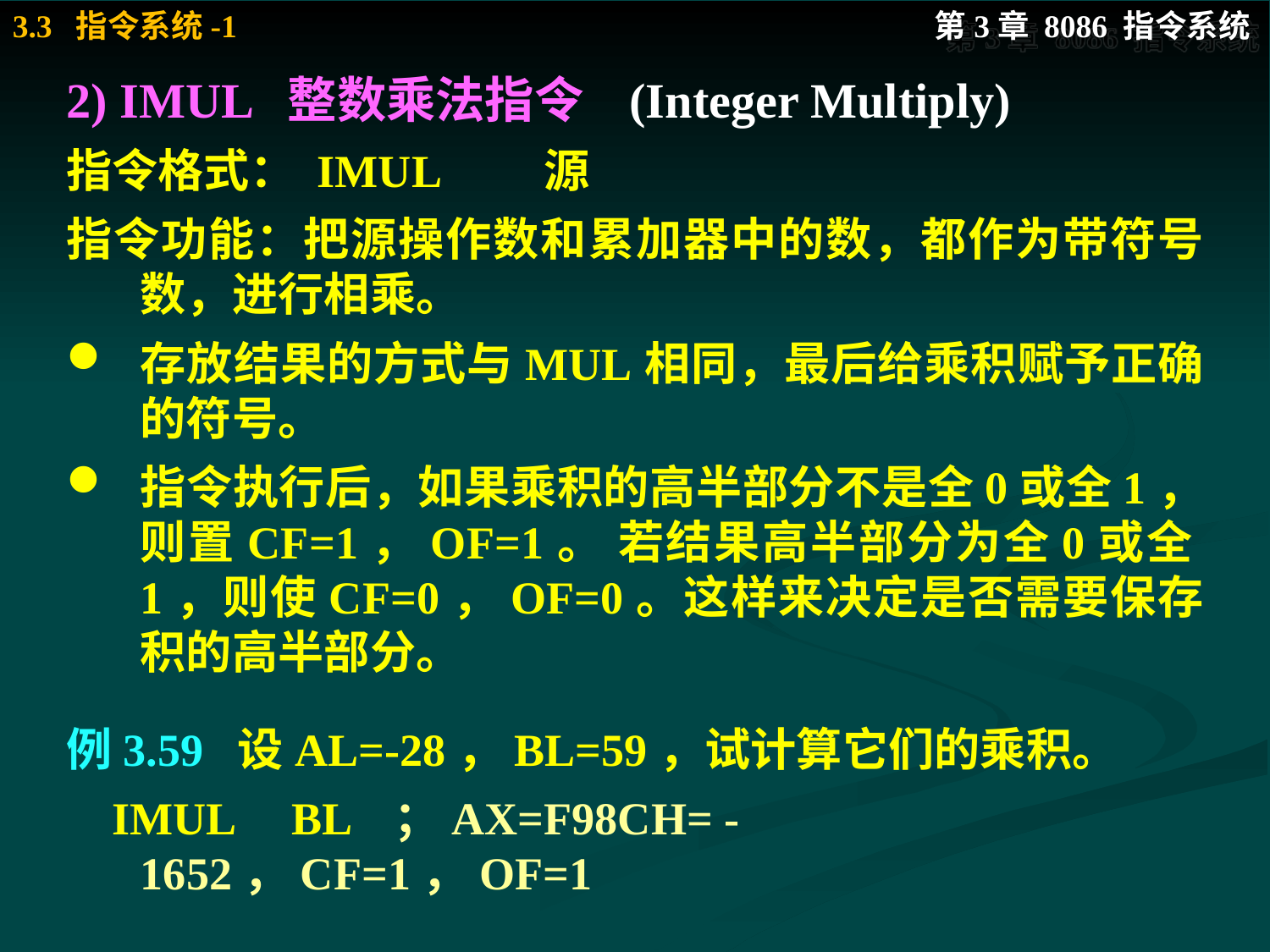

2) IMUL  整数乘法指令   (Integer Multiply)
指令格式： IMUL	 源
指令功能：把源操作数和累加器中的数，都作为带符号数，进行相乘。
存放结果的方式与MUL相同，最后给乘积赋予正确的符号。
指令执行后，如果乘积的高半部分不是全0或全1，则置CF=1，OF=1。 若结果高半部分为全0或全1，则使CF=0，OF=0。这样来决定是否需要保存积的高半部分。
例3.59  设AL=-28，BL=59，试计算它们的乘积。
    IMUL     BL	；AX=F98CH= - 1652，CF=1，OF=1